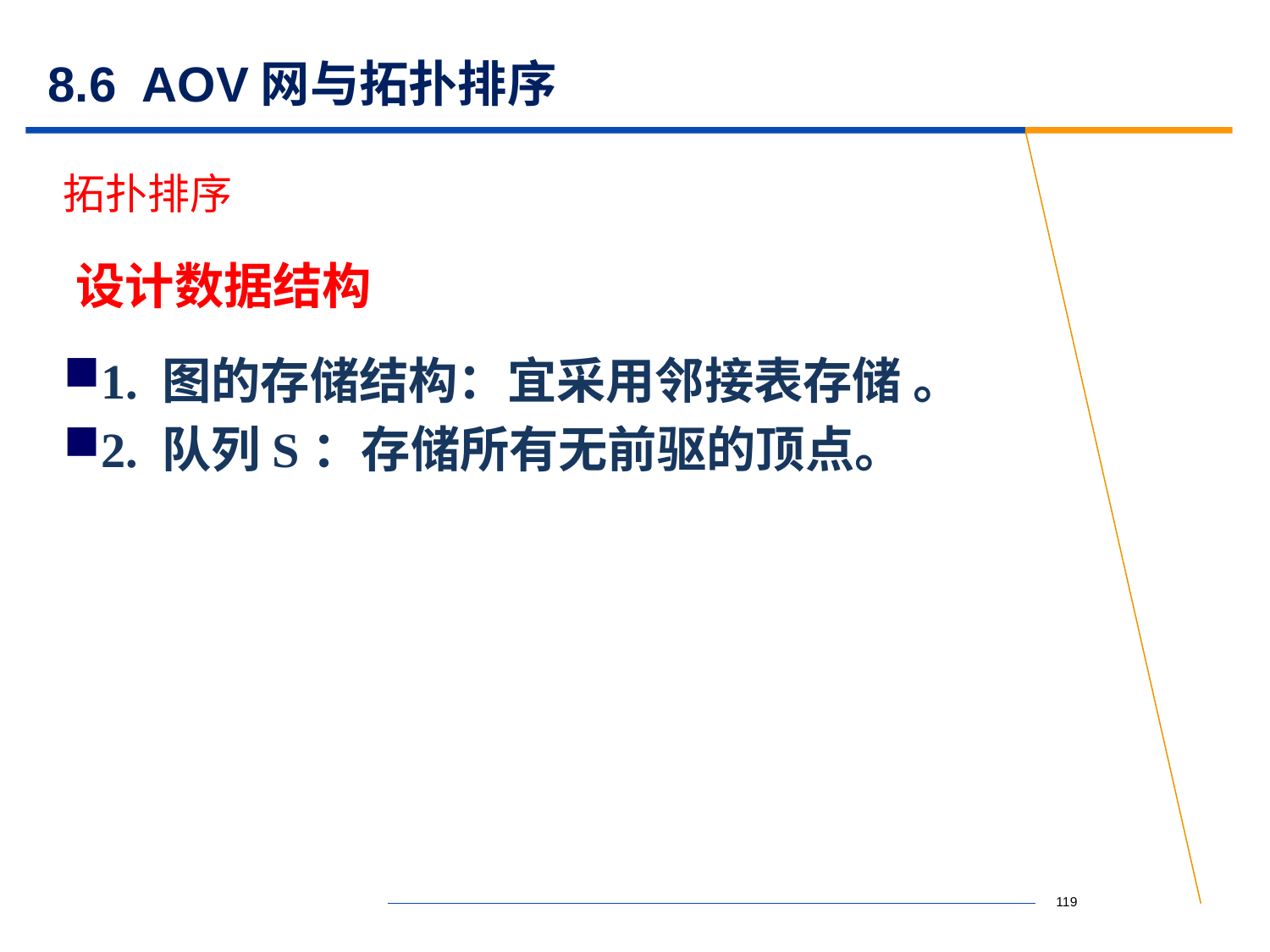

# 8.6  AOV网与拓扑排序
拓扑排序
设计数据结构
1. 图的存储结构：宜采用邻接表存储 。
2. 队列S：存储所有无前驱的顶点。